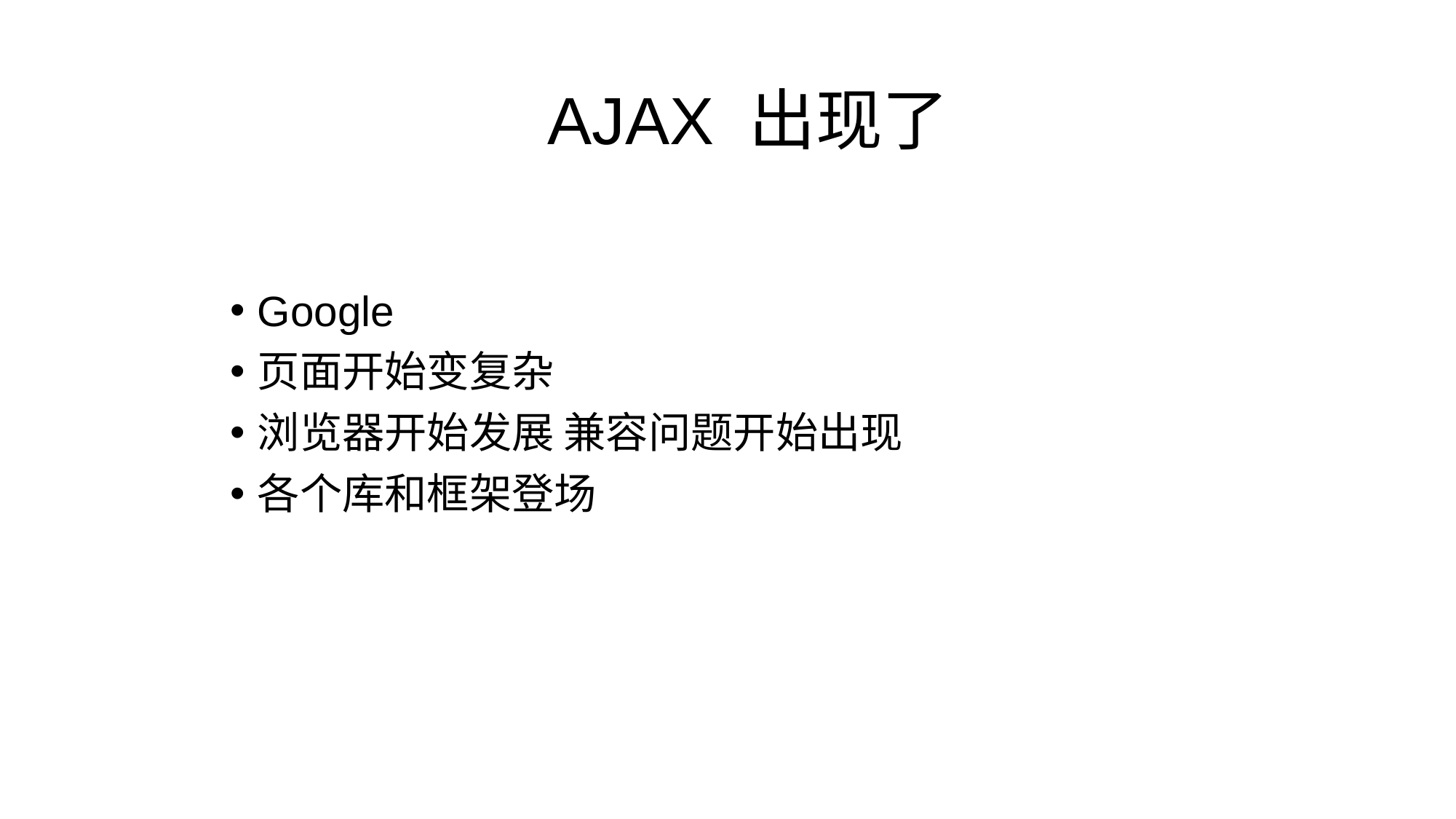

# AJAX 出现了

Google
页面开始变复杂
浏览器开始发展 兼容问题开始出现
各个库和框架登场